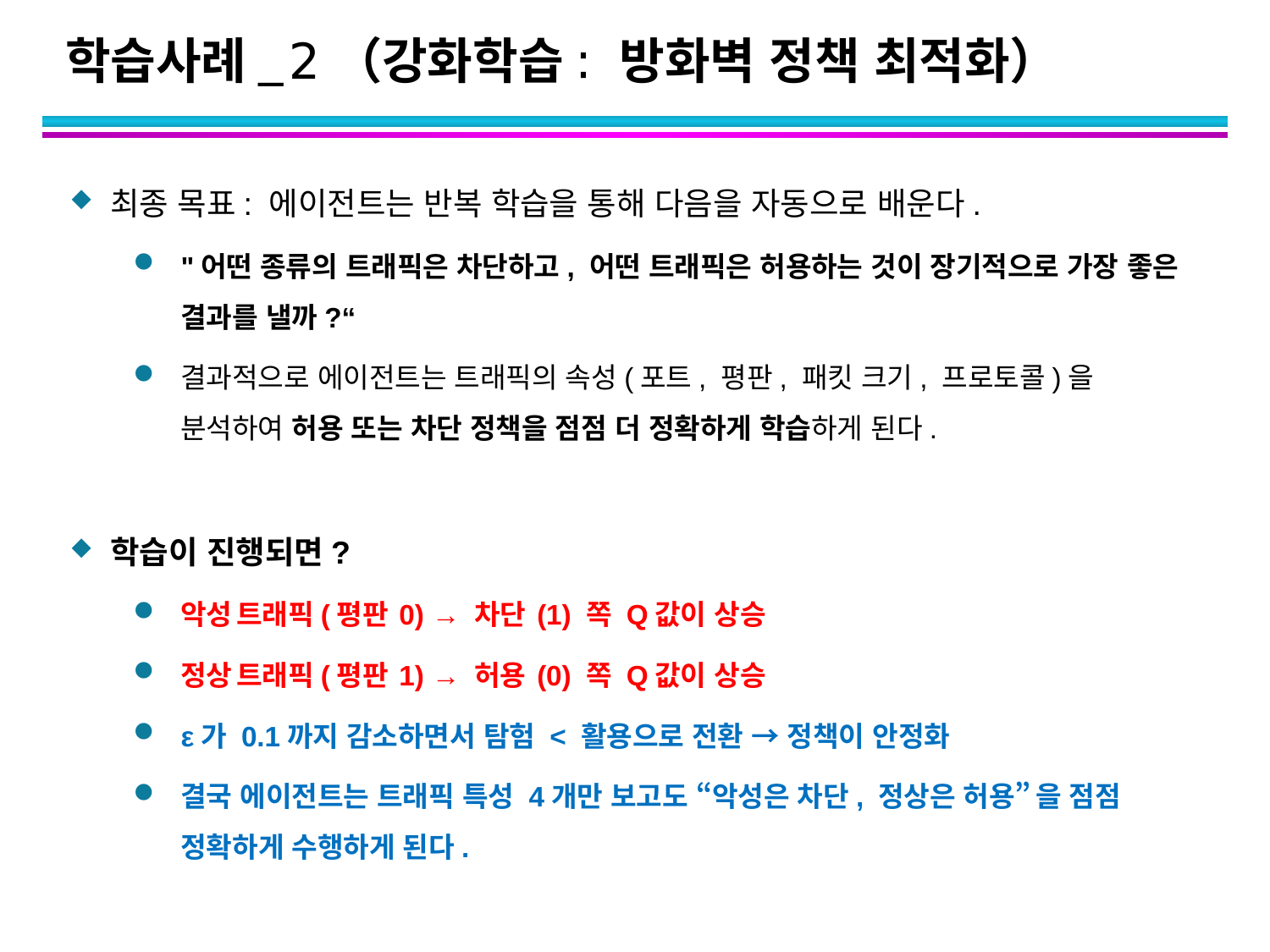

# 학습사례_2（강화학습: 방화벽 정책 최적화）
최종 목표: 에이전트는 반복 학습을 통해 다음을 자동으로 배운다.
"어떤 종류의 트래픽은 차단하고, 어떤 트래픽은 허용하는 것이 장기적으로 가장 좋은 결과를 낼까?“
결과적으로 에이전트는 트래픽의 속성(포트, 평판, 패킷 크기, 프로토콜)을 분석하여 허용 또는 차단 정책을 점점 더 정확하게 학습하게 된다.

학습이 진행되면?
악성 트래픽(평판 0) → 차단 (1) 쪽 Q값이 상승
정상 트래픽(평판 1) → 허용 (0) 쪽 Q값이 상승
ε가 0.1까지 감소하면서 탐험 < 활용으로 전환 → 정책이 안정화
결국 에이전트는 트래픽 특성 4개만 보고도 “악성은 차단, 정상은 허용” 을 점점 정확하게 수행하게 된다.